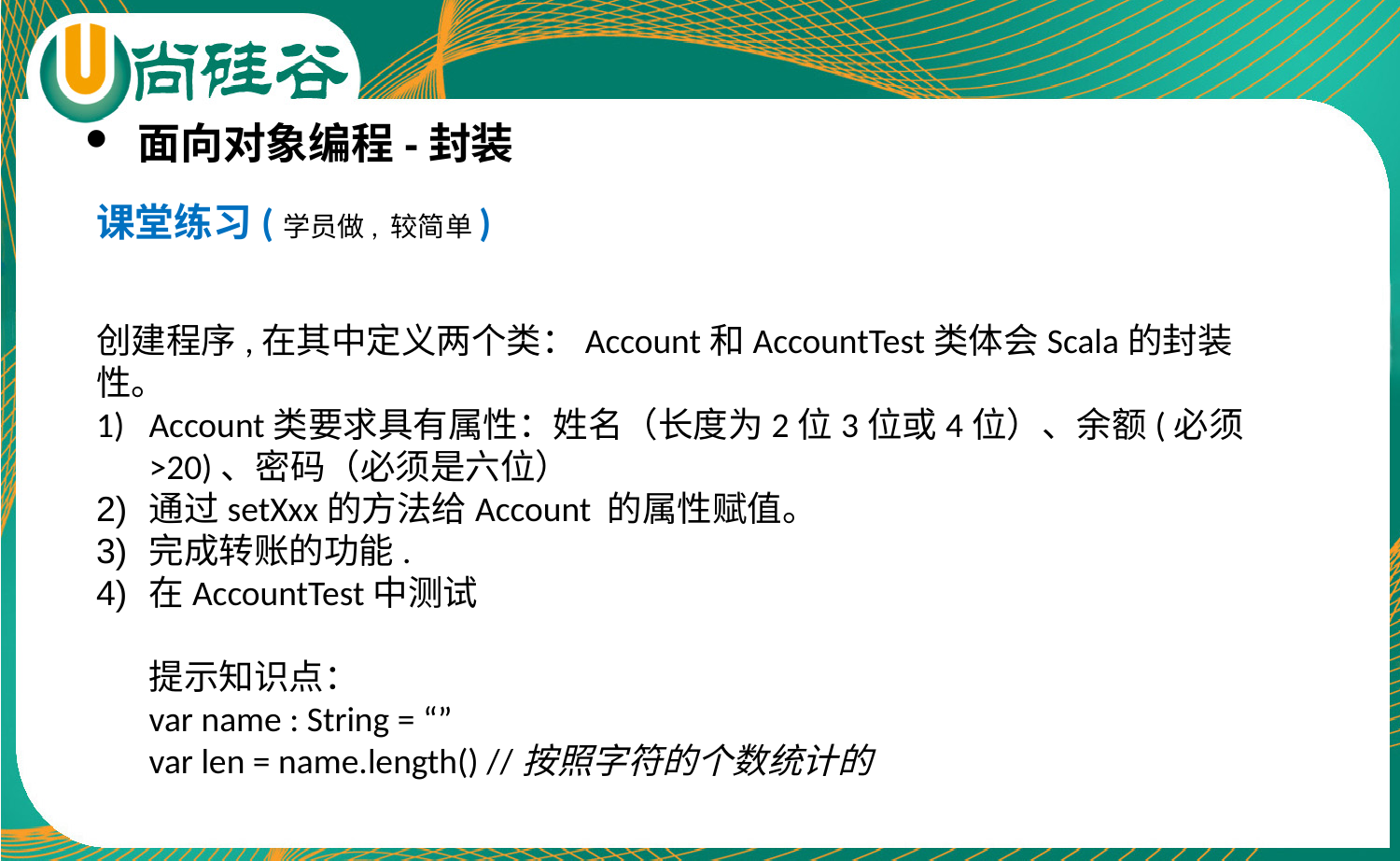

面向对象编程-封装

课堂练习(学员做, 较简单)

创建程序,在其中定义两个类：Account和AccountTest类体会Scala的封装性。
Account类要求具有属性：姓名（长度为2位3位或4位）、余额(必须>20)、密码（必须是六位）
通过setXxx的方法给Account 的属性赋值。
完成转账的功能.
在AccountTest中测试
提示知识点：
var name : String = “”
var len = name.length() //按照字符的个数统计的